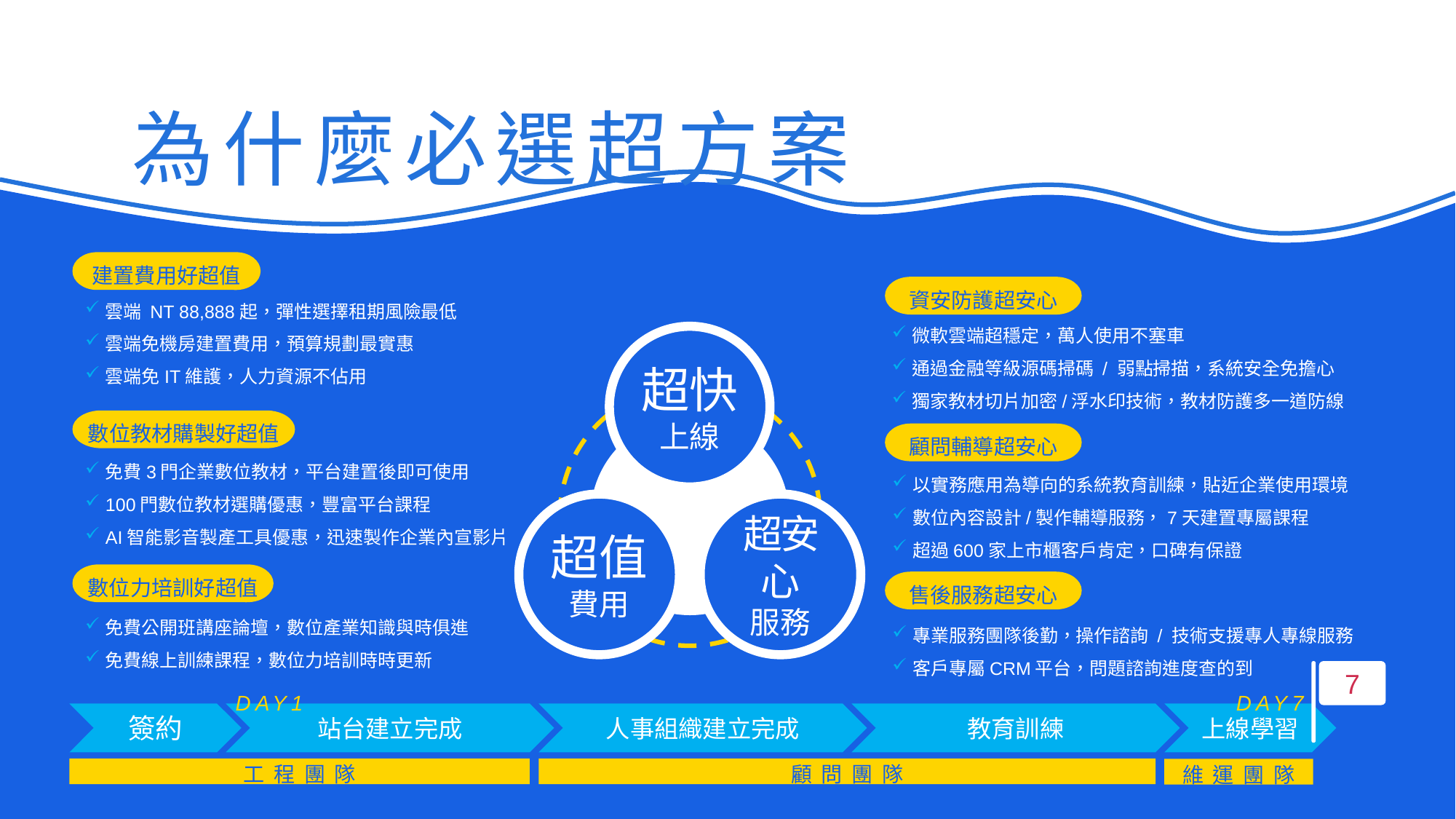

為什麼必選超方案

建置費用好超值
雲端 NT 88,888起，彈性選擇租期風險最低
雲端免機房建置費用，預算規劃最實惠
雲端免IT維護，人力資源不佔用
數位教材購製好超值
免費3門企業數位教材，平台建置後即可使用
100門數位教材選購優惠，豐富平台課程
AI智能影音製產工具優惠，迅速製作企業內宣影片

數位力培訓好超值
免費公開班講座論壇，數位產業知識與時俱進
免費線上訓練課程，數位力培訓時時更新
資安防護超安心
微軟雲端超穩定，萬人使用不塞車
通過金融等級源碼掃碼 / 弱點掃描，系統安全免擔心
獨家教材切片加密/浮水印技術，教材防護多一道防線
顧問輔導超安心
以實務應用為導向的系統教育訓練，貼近企業使用環境
數位內容設計/製作輔導服務，7天建置專屬課程
超過600家上市櫃客戶肯定，口碑有保證
售後服務超安心
專業服務團隊後勤，操作諮詢 / 技術支援專人專線服務
客戶專屬CRM平台，問題諮詢進度查的到
超快
上線

超值
費用
超安心
服務

7
DAY1
DAY7
簽約
站台建立完成
人事組織建立完成
教育訓練
上線學習
工程團隊
顧問團隊
維運團隊